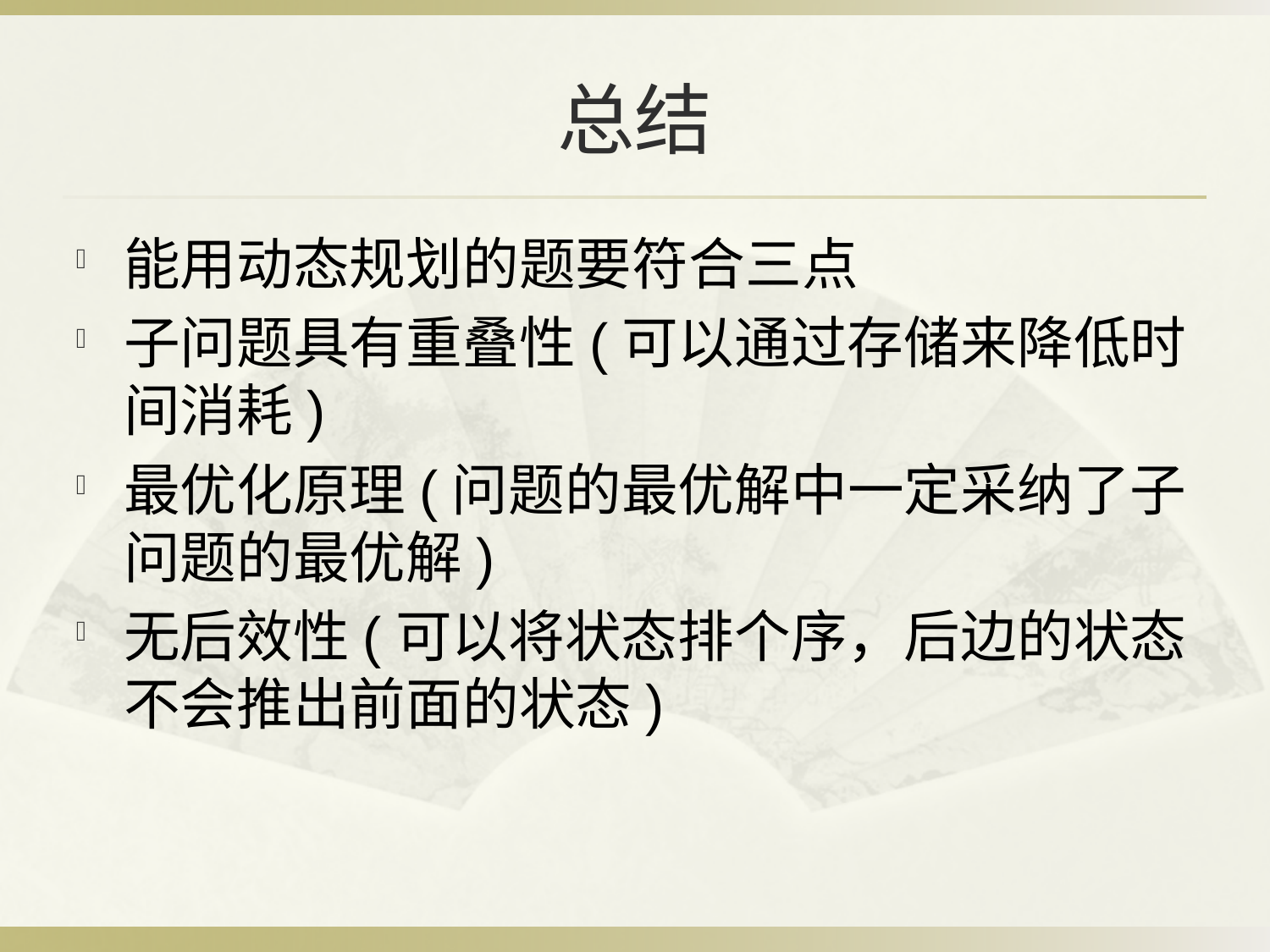

# 总结
能用动态规划的题要符合三点
子问题具有重叠性(可以通过存储来降低时间消耗)
最优化原理(问题的最优解中一定采纳了子问题的最优解)
无后效性(可以将状态排个序，后边的状态不会推出前面的状态)